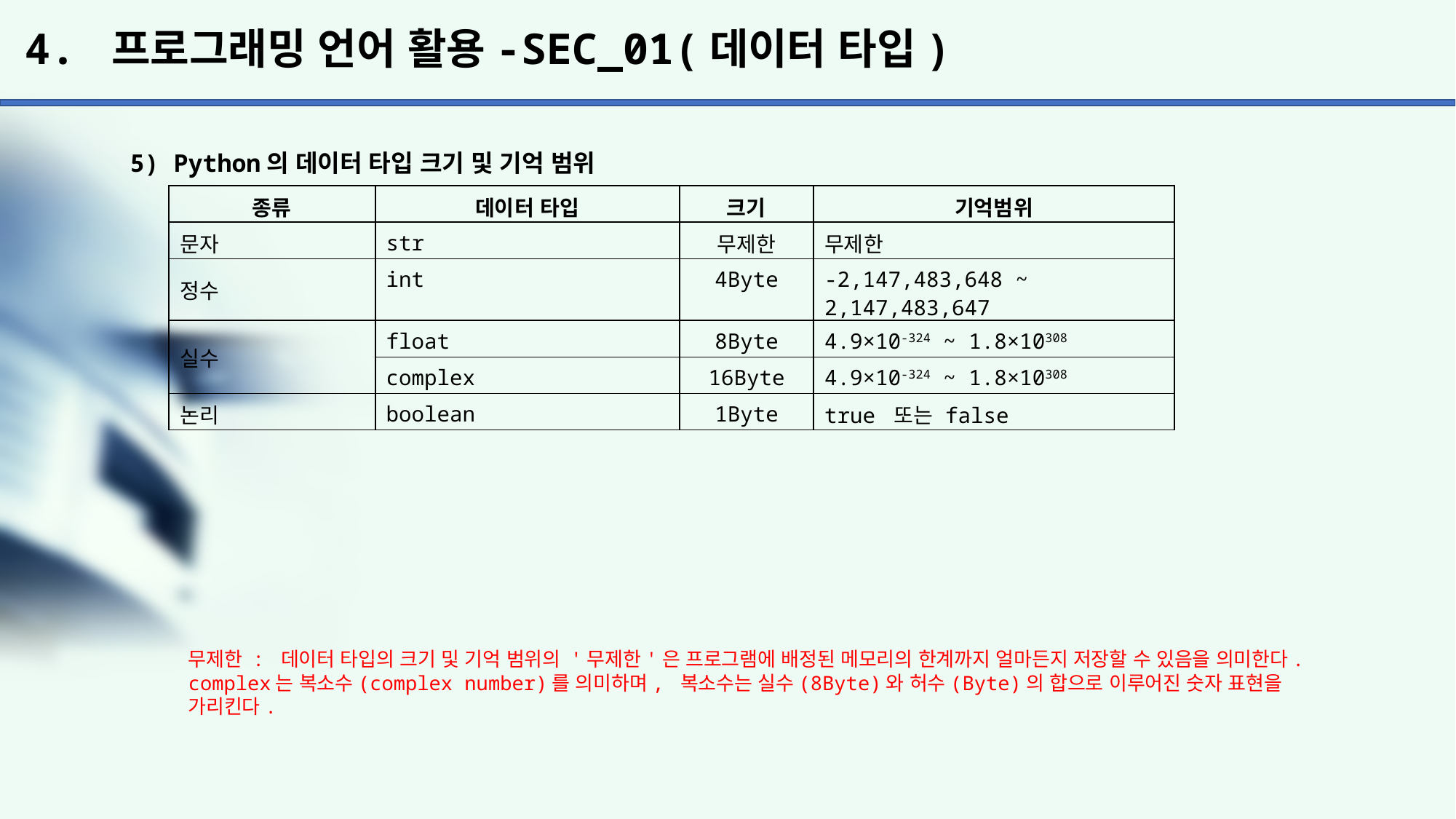

# 4. 프로그래밍 언어 활용-SEC_01(데이터 타입)
5) Python의 데이터 타입 크기 및 기억 범위

| 종류 | 데이터 타입 | 크기 | 기억범위 |
| --- | --- | --- | --- |
| 문자 | str | 무제한 | 무제한 |
| 정수 | int | 4Byte | -2,147,483,648 ~ 2,147,483,647 |
| 실수 | float | 8Byte | 4.9×10-324 ~ 1.8×10308 |
|  | complex | 16Byte | 4.9×10-324 ~ 1.8×10308 |
| 논리 | boolean | 1Byte | true 또는 false |
무제한 : 데이터 타입의 크기 및 기억 범위의 '무제한'은 프로그램에 배정된 메모리의 한계까지 얼마든지 저장할 수 있음을 의미한다.
complex는 복소수(complex number)를 의미하며, 복소수는 실수(8Byte)와 허수(Byte)의 합으로 이루어진 숫자 표현을 가리킨다.